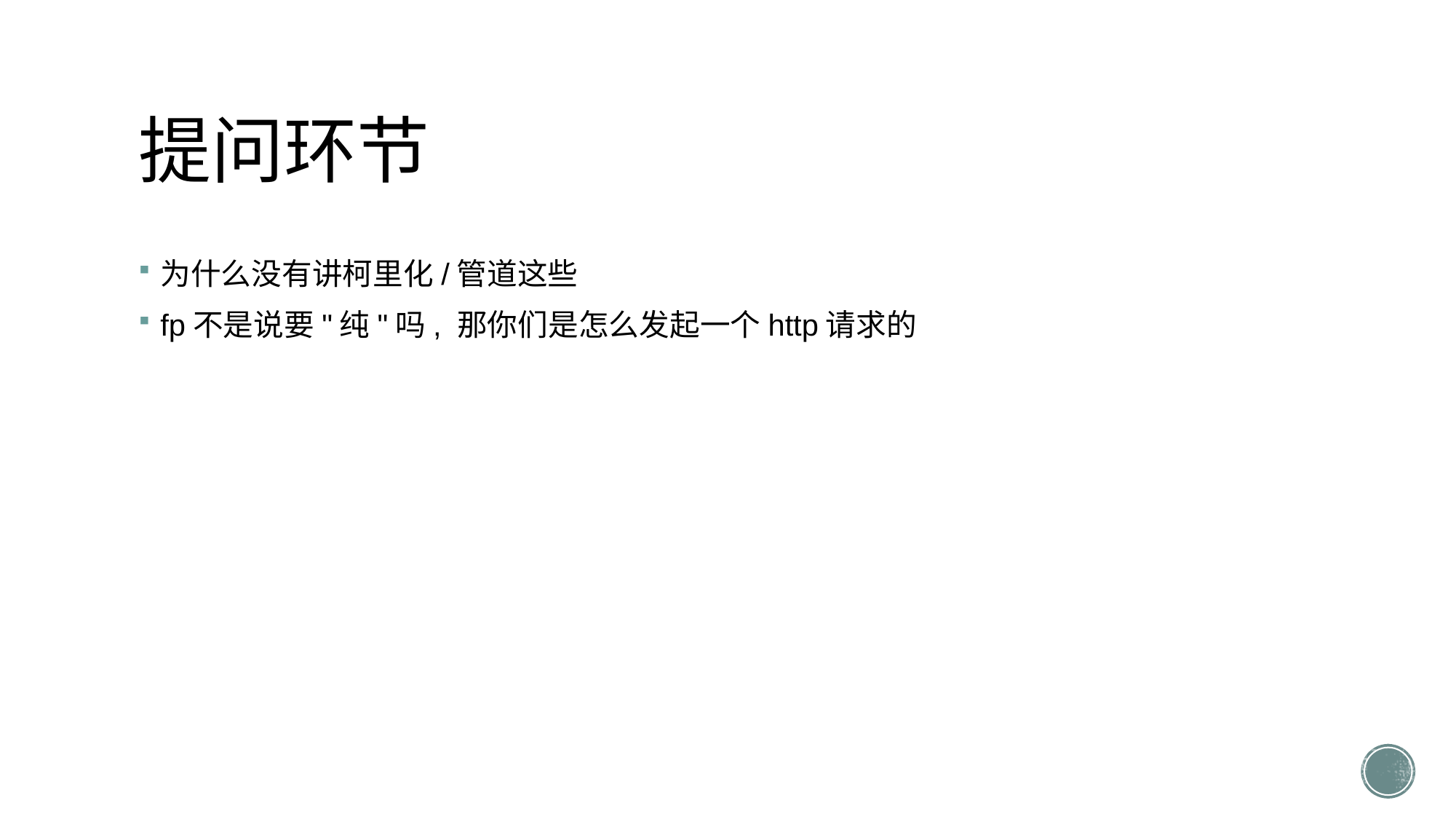

# 提问环节
为什么没有讲柯里化/管道这些
fp不是说要"纯"吗, 那你们是怎么发起一个http请求的